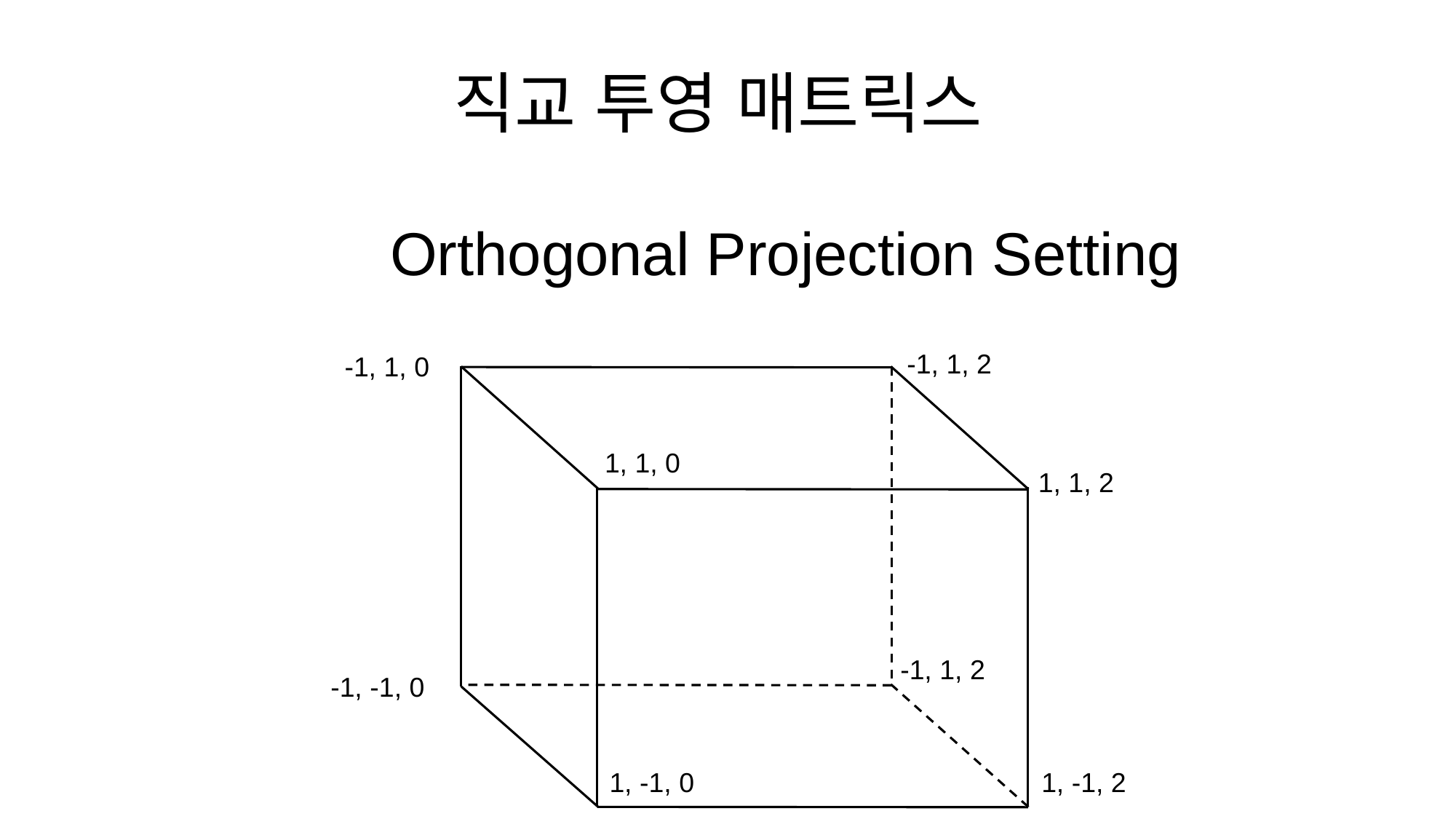

# 직교 투영 매트릭스
Orthogonal Projection Setting
-1, 1, 2
-1, 1, 0
1, 1, 0
1, 1, 2
-1, 1, 2
-1, -1, 0
1, -1, 0
1, -1, 2